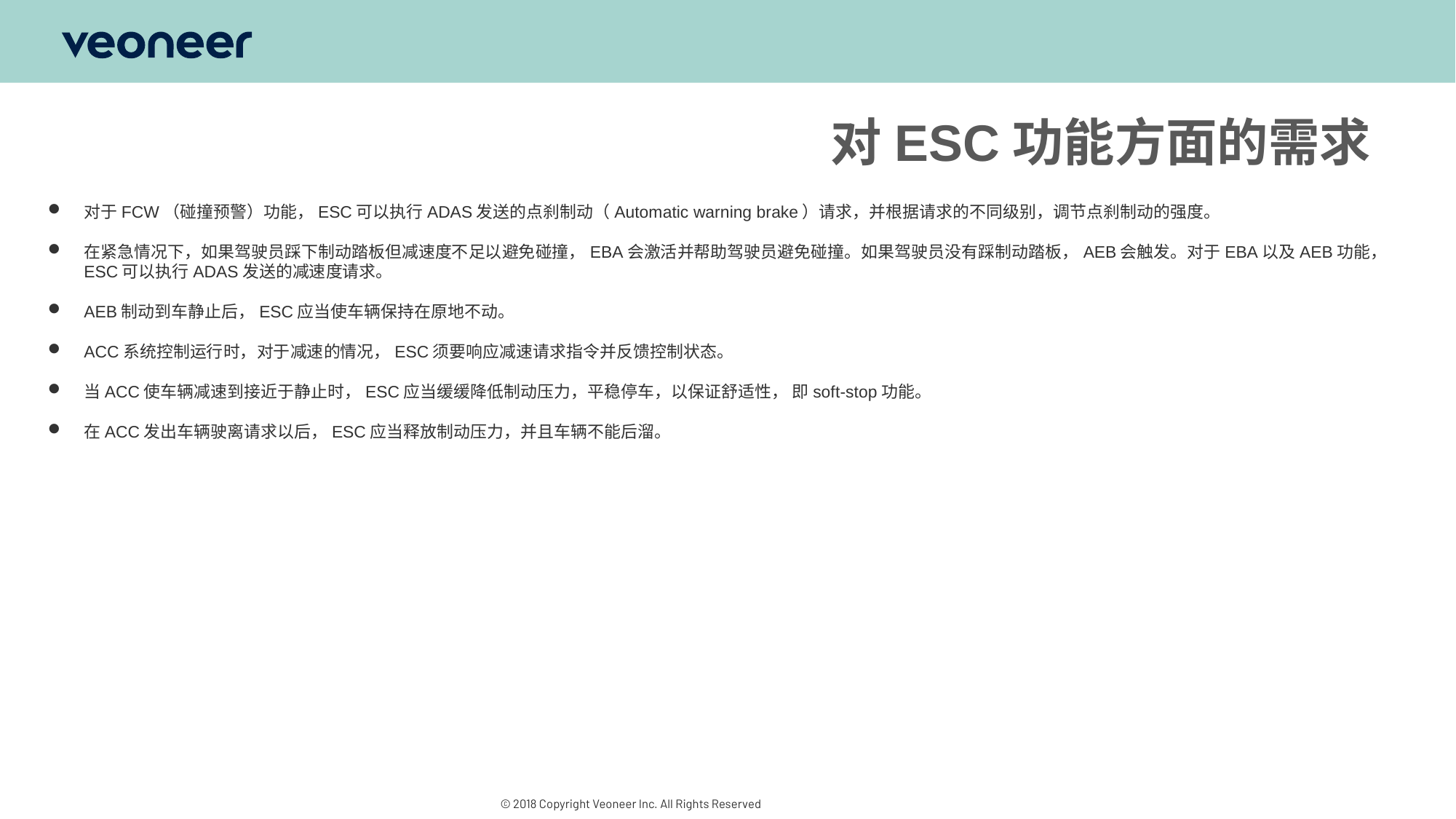

对ESC功能方面的需求
对于FCW（碰撞预警）功能，ESC可以执行ADAS发送的点刹制动（Automatic warning brake）请求，并根据请求的不同级别，调节点刹制动的强度。

在紧急情况下，如果驾驶员踩下制动踏板但减速度不足以避免碰撞，EBA会激活并帮助驾驶员避免碰撞。如果驾驶员没有踩制动踏板，AEB会触发。对于EBA以及AEB功能，ESC可以执行ADAS发送的减速度请求。

AEB制动到车静止后，ESC应当使车辆保持在原地不动。

ACC系统控制运行时，对于减速的情况，ESC须要响应减速请求指令并反馈控制状态。

当ACC使车辆减速到接近于静止时，ESC应当缓缓降低制动压力，平稳停车，以保证舒适性， 即soft-stop功能。

在ACC发出车辆驶离请求以后，ESC应当释放制动压力，并且车辆不能后溜。